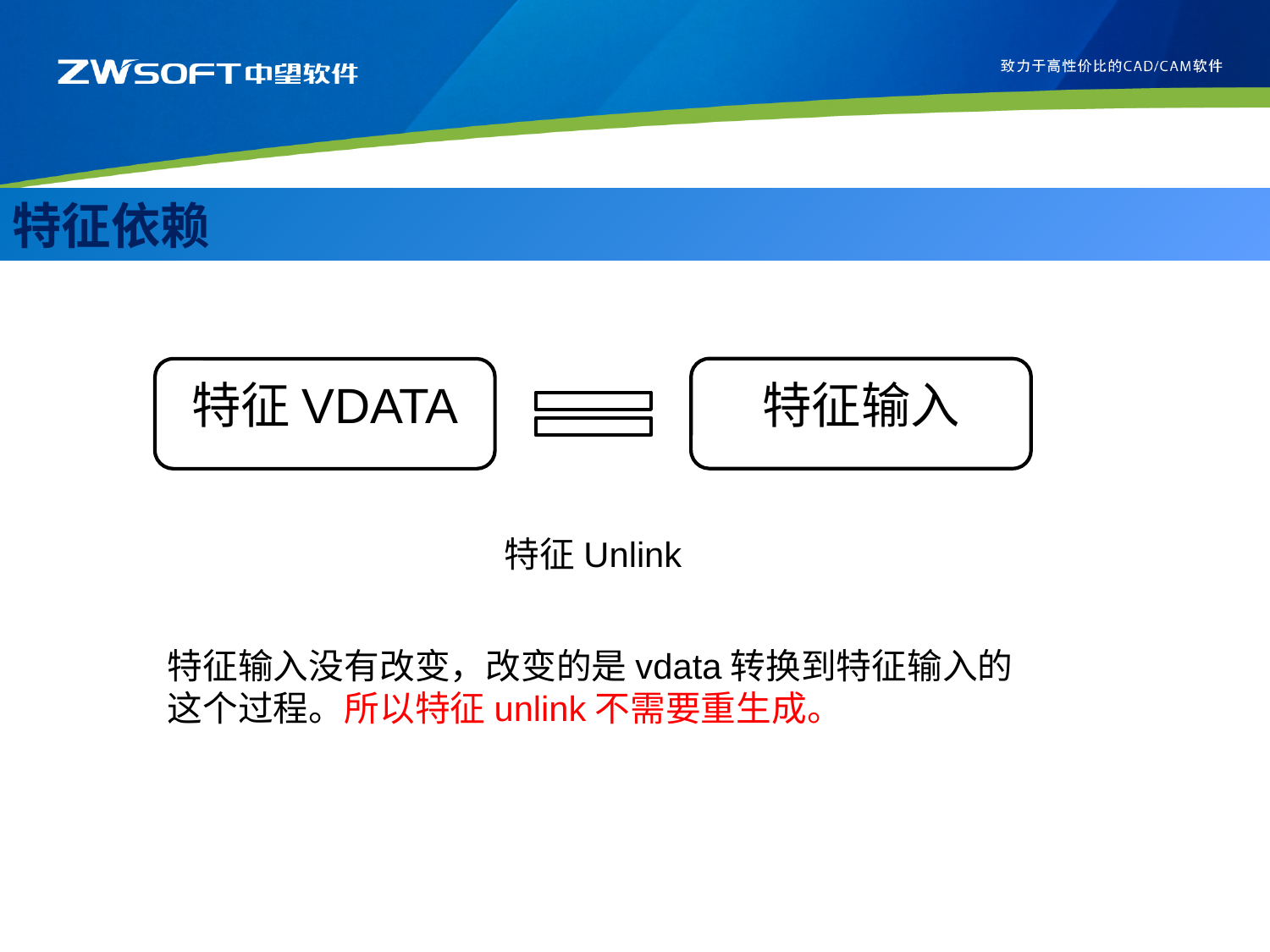

特征依赖
特征输入
特征VDATA

特征Unlink
特征输入没有改变，改变的是vdata转换到特征输入的这个过程。所以特征unlink不需要重生成。